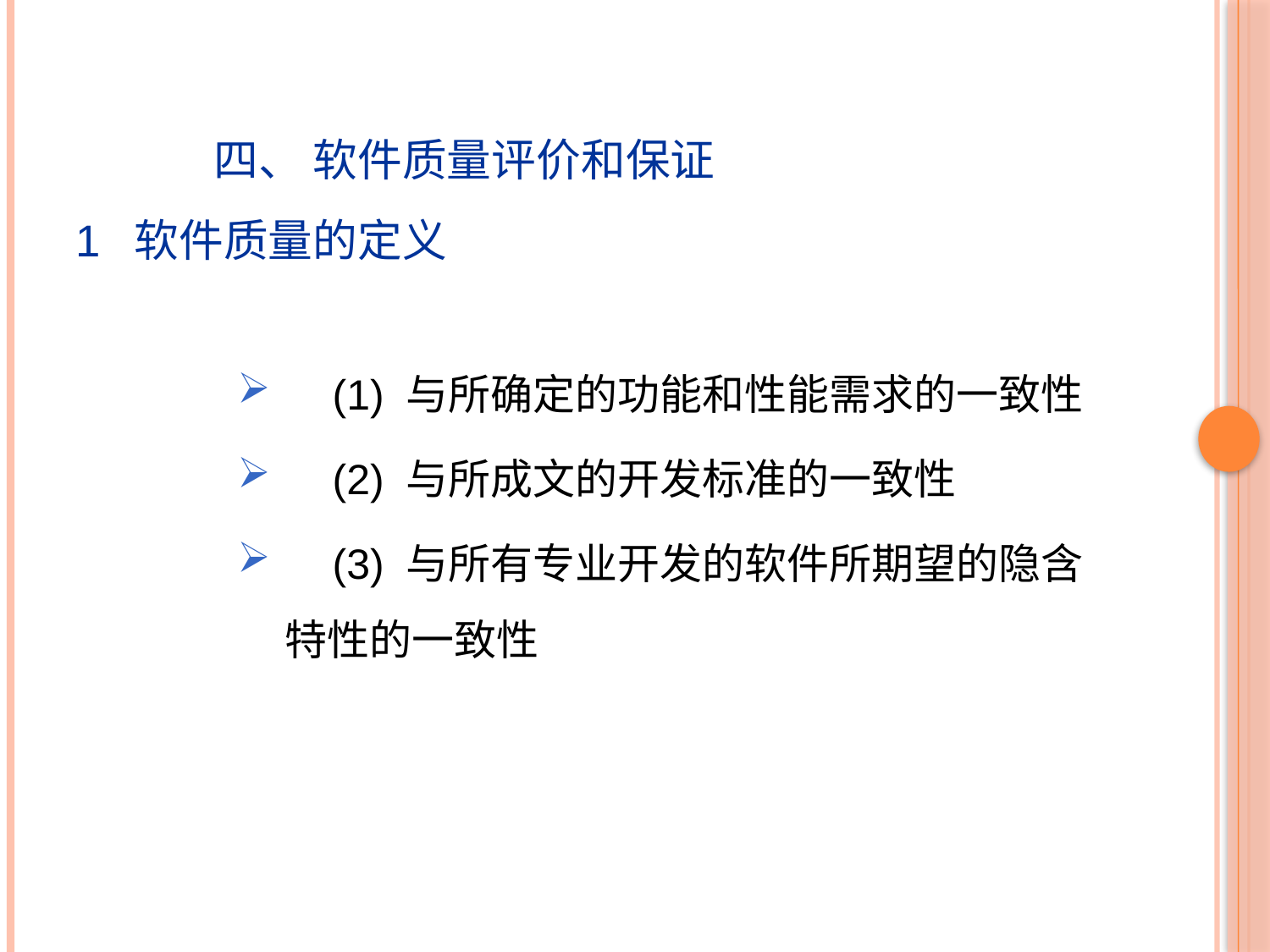

四、 软件质量评价和保证
1  软件质量的定义
    (1) 与所确定的功能和性能需求的一致性
    (2) 与所成文的开发标准的一致性
    (3) 与所有专业开发的软件所期望的隐含特性的一致性